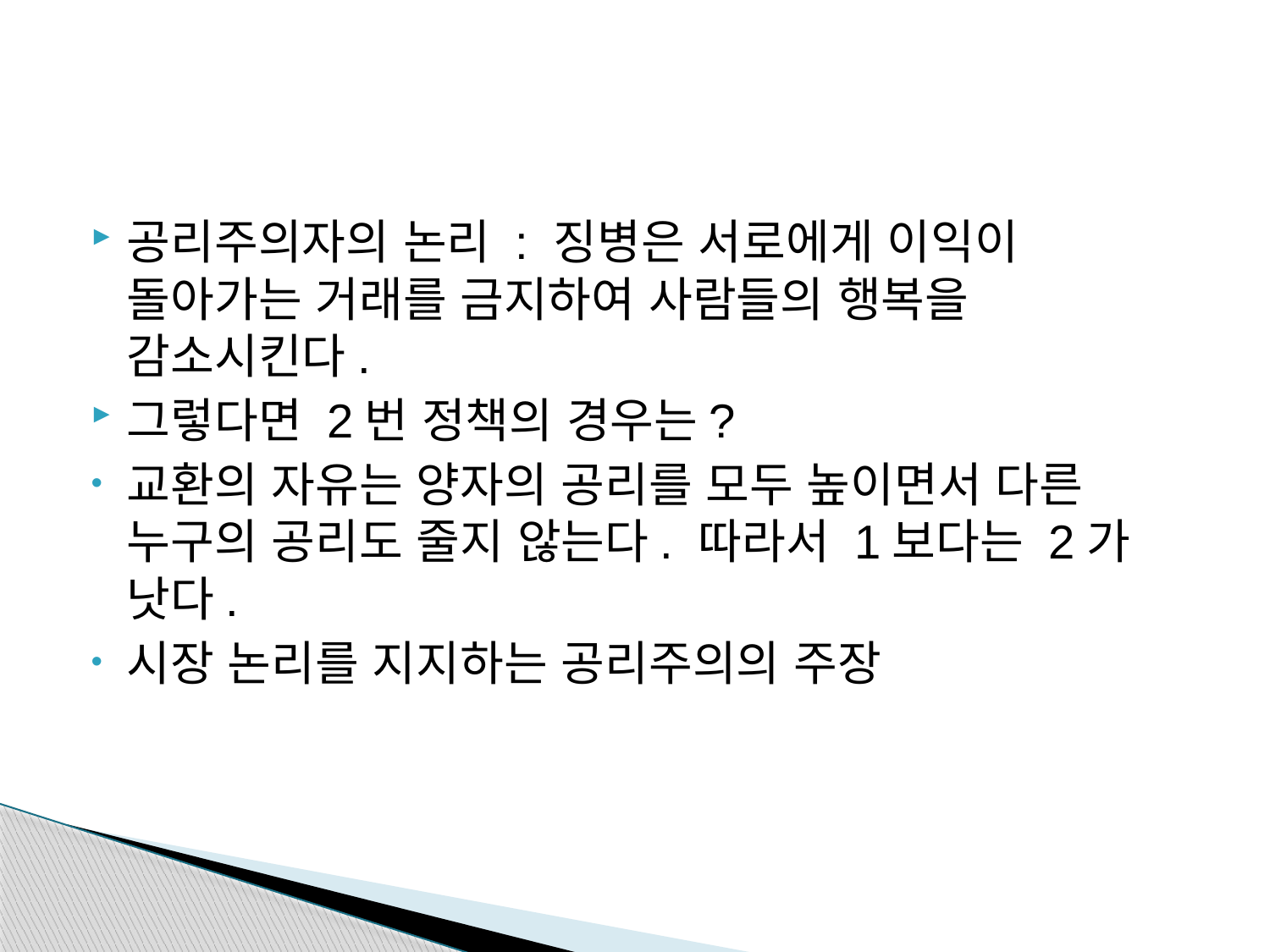

#
공리주의자의 논리 : 징병은 서로에게 이익이 돌아가는 거래를 금지하여 사람들의 행복을 감소시킨다.
그렇다면 2번 정책의 경우는?
교환의 자유는 양자의 공리를 모두 높이면서 다른 누구의 공리도 줄지 않는다. 따라서 1보다는 2가 낫다.
시장 논리를 지지하는 공리주의의 주장